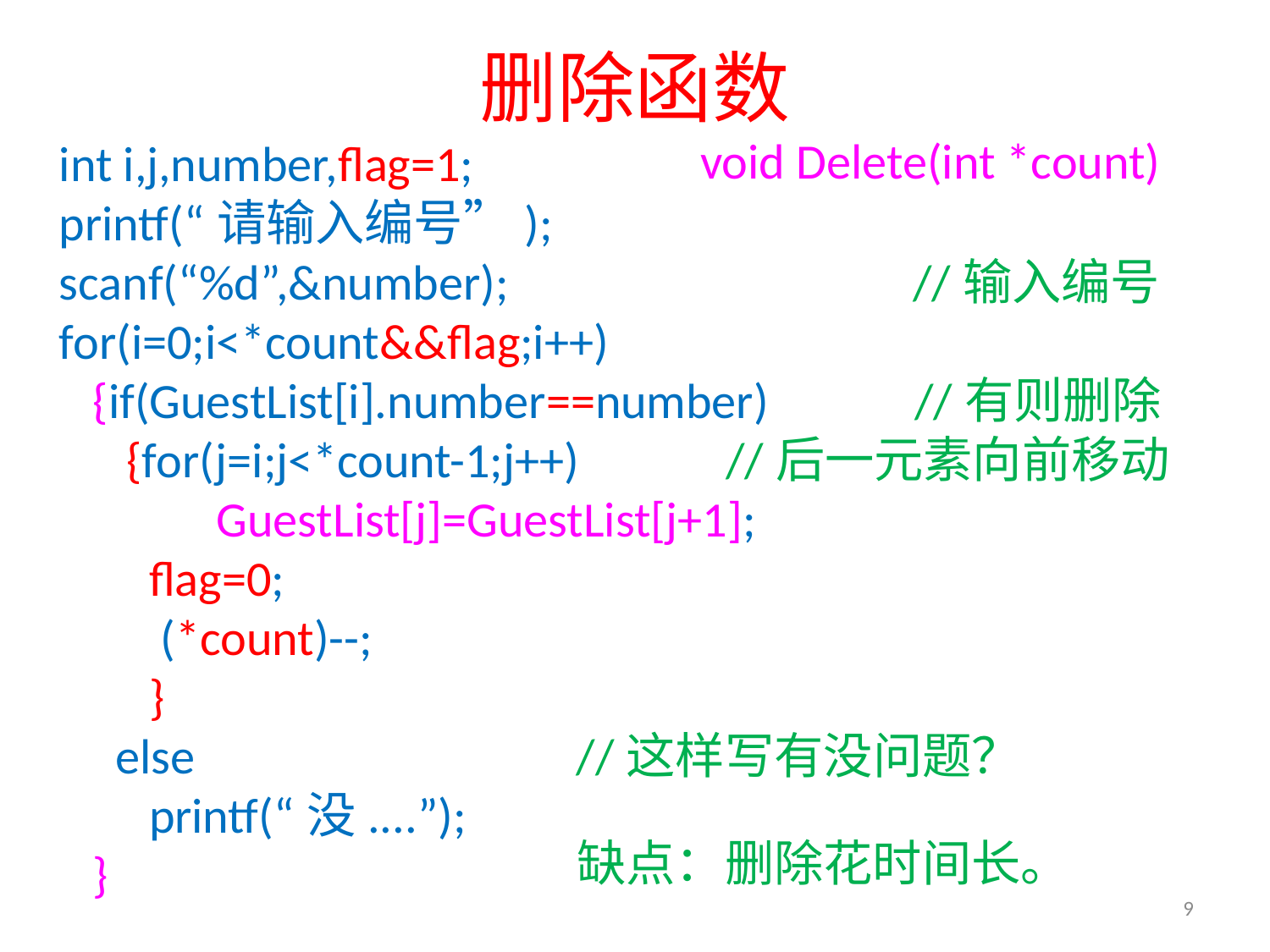

# 删除函数
void Delete(int *count)
int i,j,number,flag=1;
printf(“请输入编号”);
scanf(“%d”,&number);                                    //输入编号
for(i=0;i<*count&&flag;i++)
   {if(GuestList[i].number==number)             //有则删除
      {for(j=i;j<*count-1;j++)             //后一元素向前移动
              GuestList[j]=GuestList[j+1];
        flag=0;
         (*count)--;
        }
     else                                  //这样写有没问题？
        printf(“没....”);
   }
缺点：删除花时间长。
9